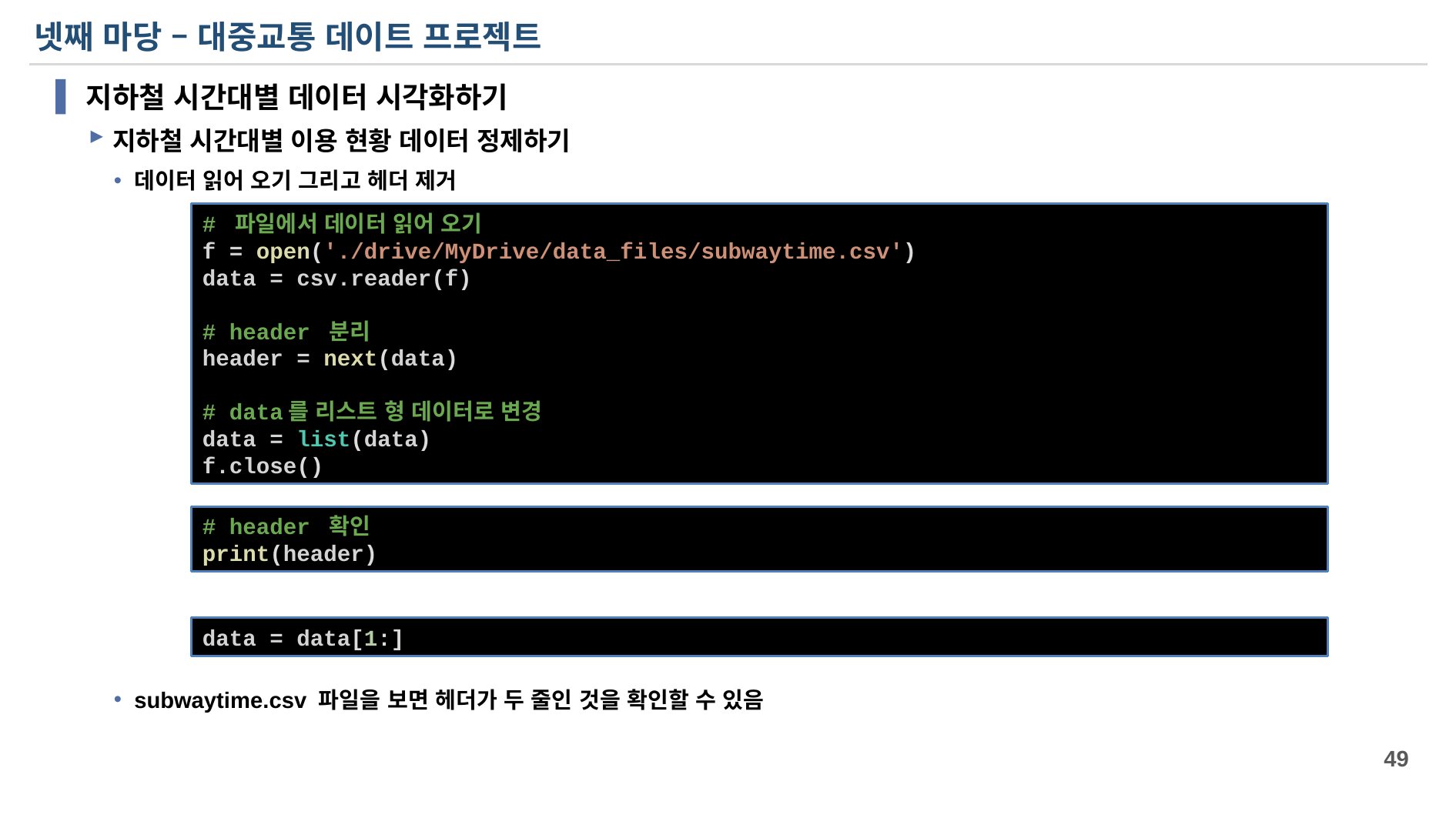

# 넷째 마당 – 대중교통 데이트 프로젝트
지하철 시간대별 데이터 시각화하기
지하철 시간대별 이용 현황 데이터 정제하기
데이터 읽어 오기 그리고 헤더 제거

subwaytime.csv 파일을 보면 헤더가 두 줄인 것을 확인할 수 있음

# 파일에서 데이터 읽어 오기
f = open('./drive/MyDrive/data_files/subwaytime.csv')
data = csv.reader(f)
# header 분리
header = next(data)
# data를 리스트 형 데이터로 변경
data = list(data)
f.close()
# header 확인
print(header)
data = data[1:]
49